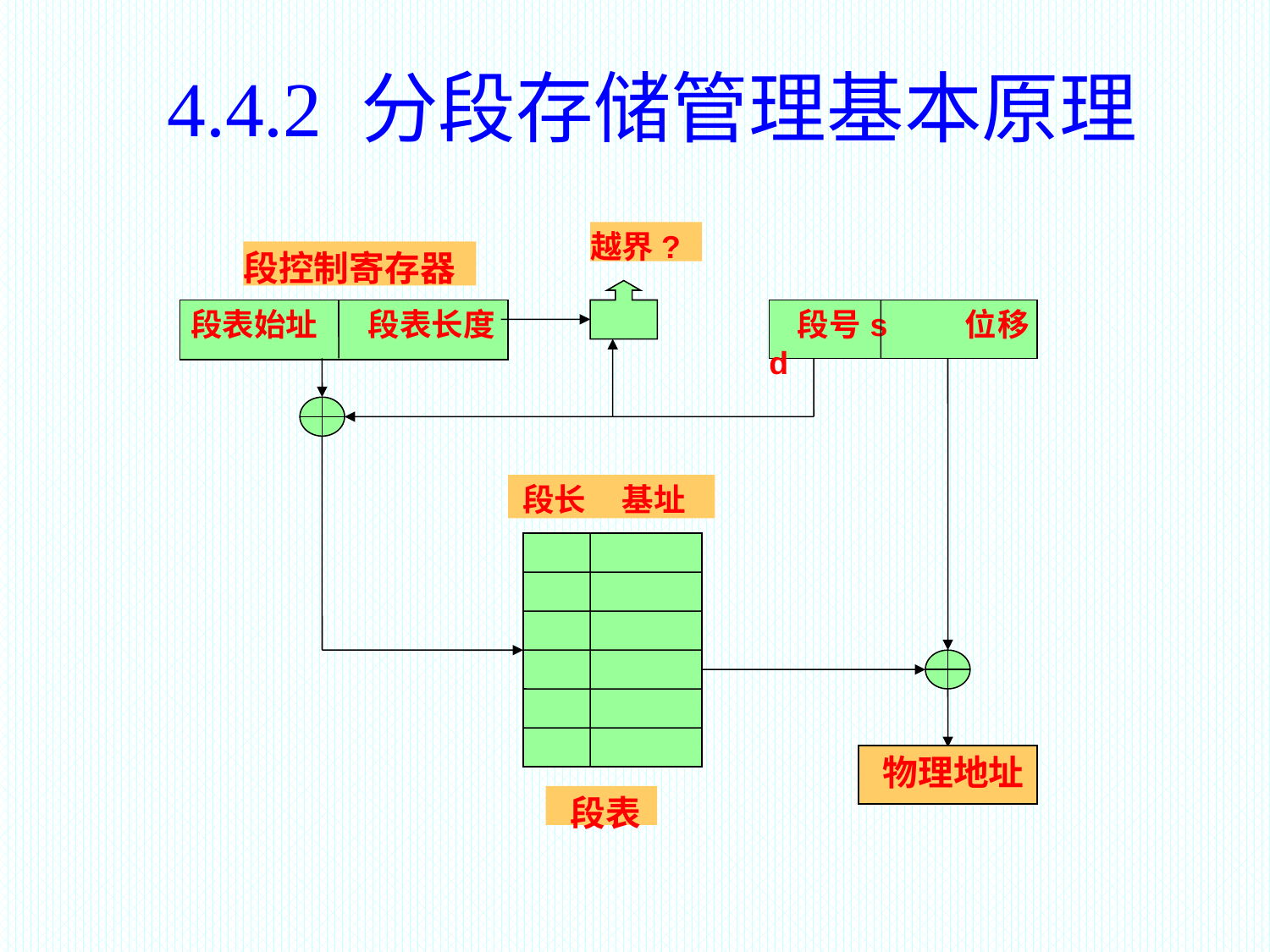

4.4.2 分段存储管理基本原理
越界?
段控制寄存器

  段表始址       段表长度

     段号s       位移d

   段长     基址

  物理地址
  段表